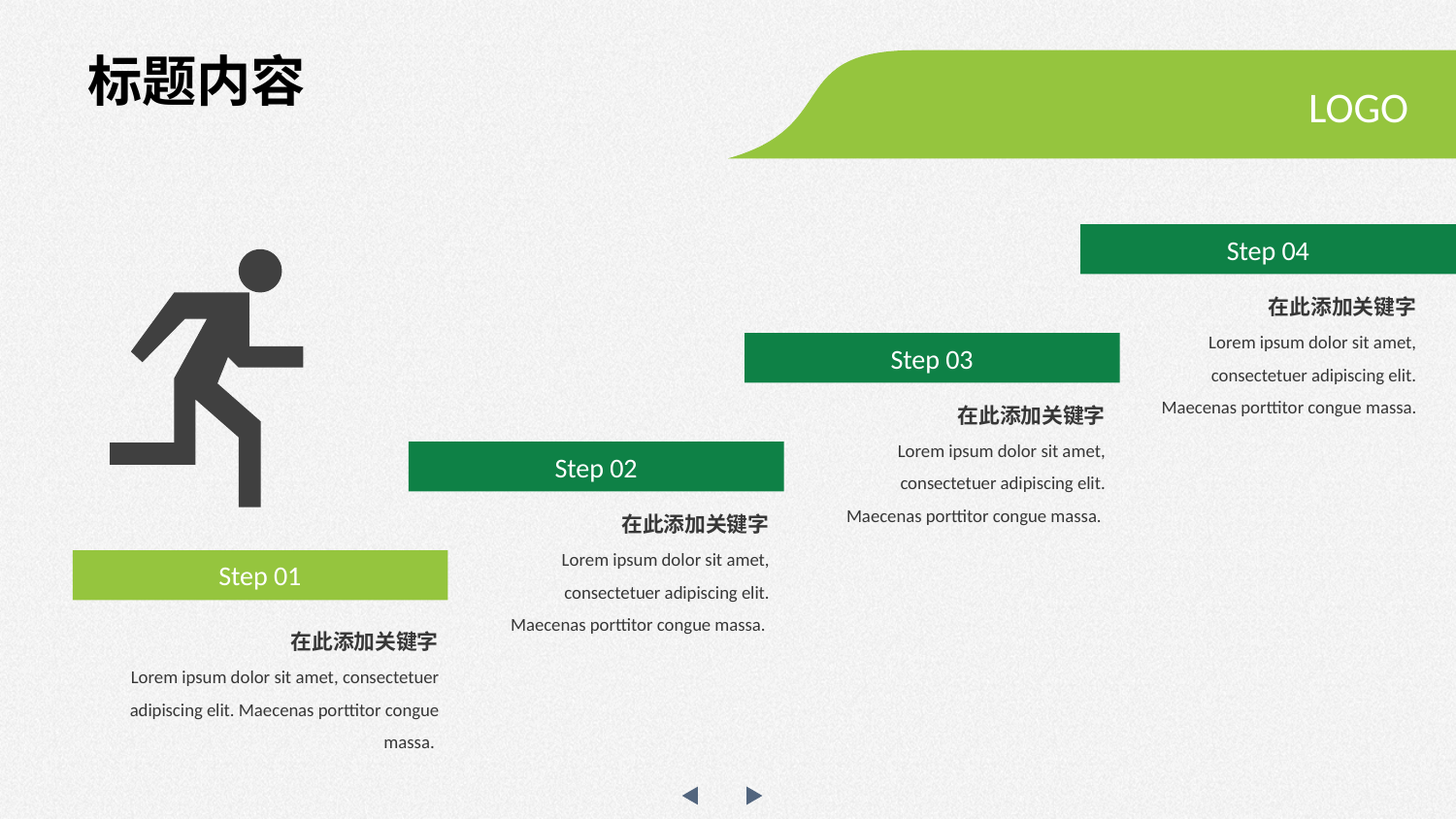

标题内容

LOGO
Step 04

在此添加关键字
Lorem ipsum dolor sit amet, consectetuer adipiscing elit. Maecenas porttitor congue massa.
Step 03
在此添加关键字
Lorem ipsum dolor sit amet, consectetuer adipiscing elit. Maecenas porttitor congue massa.
Step 02
在此添加关键字
Lorem ipsum dolor sit amet, consectetuer adipiscing elit. Maecenas porttitor congue massa.
Step 01
在此添加关键字
Lorem ipsum dolor sit amet, consectetuer adipiscing elit. Maecenas porttitor congue massa.